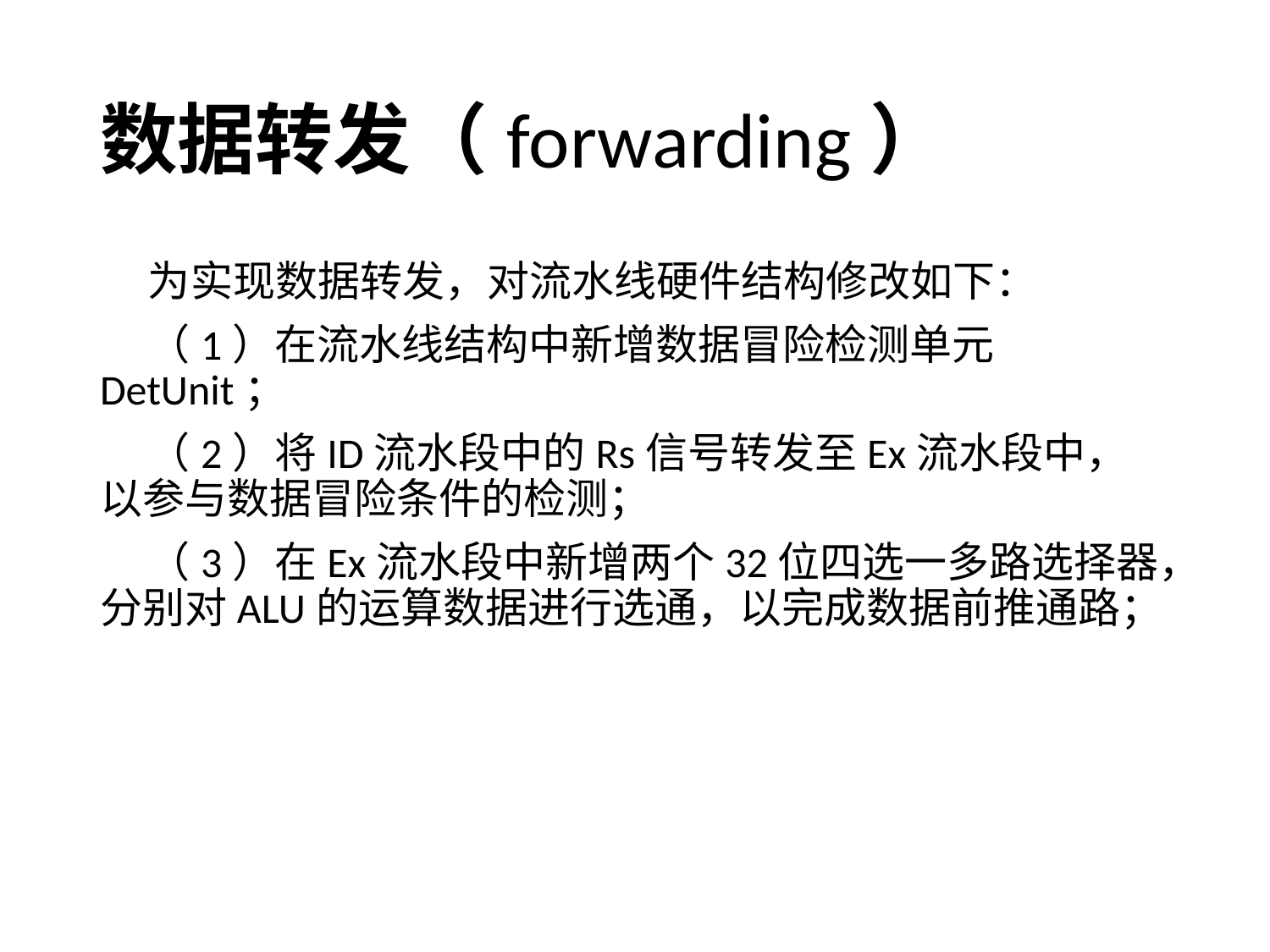

# 数据转发（forwarding）
    为实现数据转发，对流水线硬件结构修改如下：
    （1）在流水线结构中新增数据冒险检测单元DetUnit；
    （2）将ID流水段中的Rs信号转发至Ex流水段中，以参与数据冒险条件的检测；
    （3）在Ex流水段中新增两个32位四选一多路选择器，分别对ALU的运算数据进行选通，以完成数据前推通路；